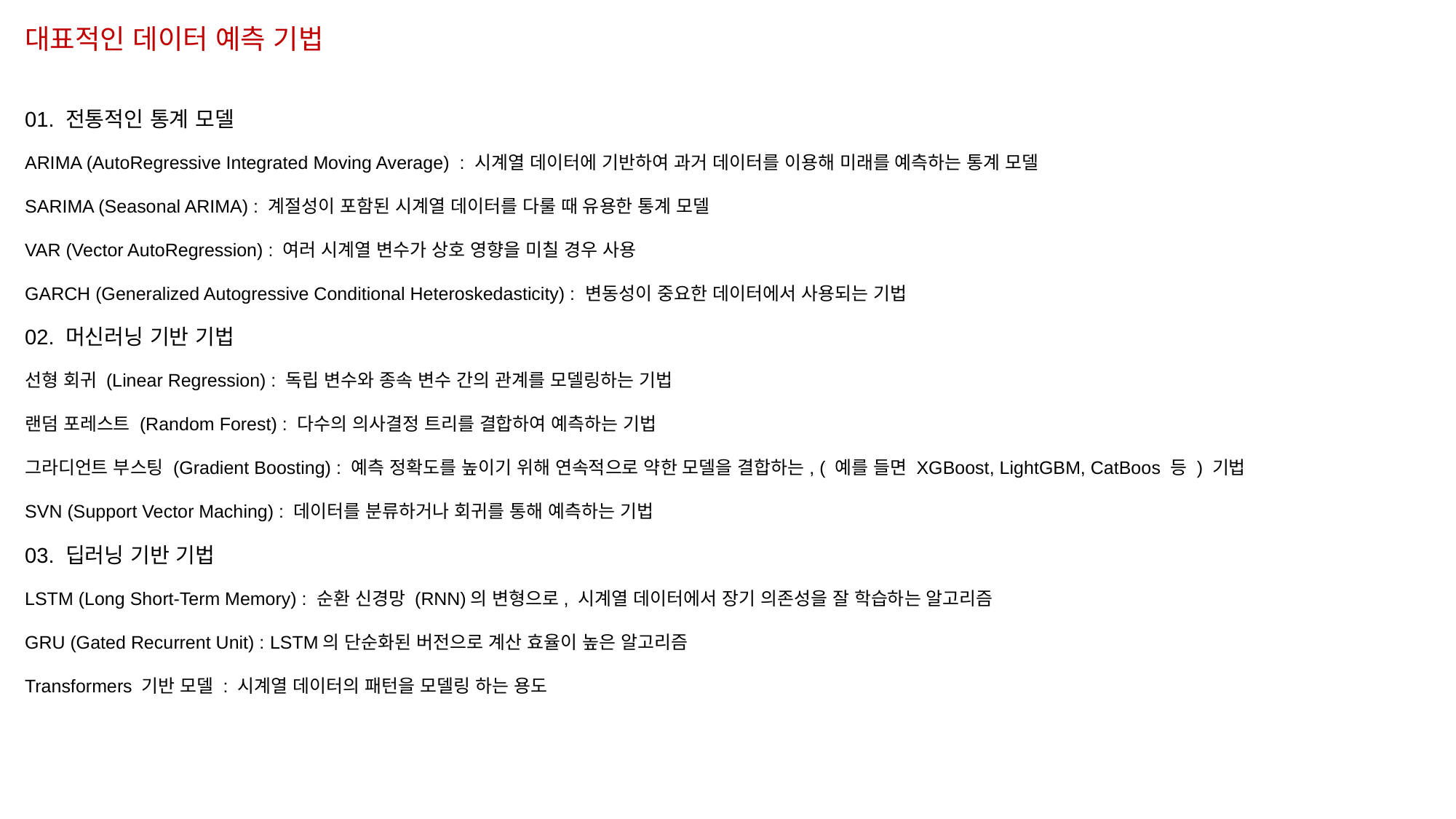

대표적인 데이터 예측 기법

01. 전통적인 통계 모델

ARIMA (AutoRegressive Integrated Moving Average)  : 시계열 데이터에 기반하여 과거 데이터를 이용해 미래를 예측하는 통계 모델

SARIMA (Seasonal ARIMA) : 계절성이 포함된 시계열 데이터를 다룰 때 유용한 통계 모델

VAR (Vector AutoRegression) : 여러 시계열 변수가 상호 영향을 미칠 경우 사용

GARCH (Generalized Autogressive Conditional Heteroskedasticity) : 변동성이 중요한 데이터에서 사용되는 기법

02. 머신러닝 기반 기법

선형 회귀 (Linear Regression) : 독립 변수와 종속 변수 간의 관계를 모델링하는 기법

랜덤 포레스트 (Random Forest) : 다수의 의사결정 트리를 결합하여 예측하는 기법

그라디언트 부스팅 (Gradient Boosting) : 예측 정확도를 높이기 위해 연속적으로 약한 모델을 결합하는, ( 예를 들면 XGBoost, LightGBM, CatBoos 등 ) 기법

SVN (Support Vector Maching) : 데이터를 분류하거나 회귀를 통해 예측하는 기법

03. 딥러닝 기반 기법

LSTM (Long Short-Term Memory) : 순환 신경망 (RNN)의 변형으로, 시계열 데이터에서 장기 의존성을 잘 학습하는 알고리즘

GRU (Gated Recurrent Unit) : LSTM의 단순화된 버전으로 계산 효율이 높은 알고리즘

Transformers 기반 모델 : 시계열 데이터의 패턴을 모델링 하는 용도